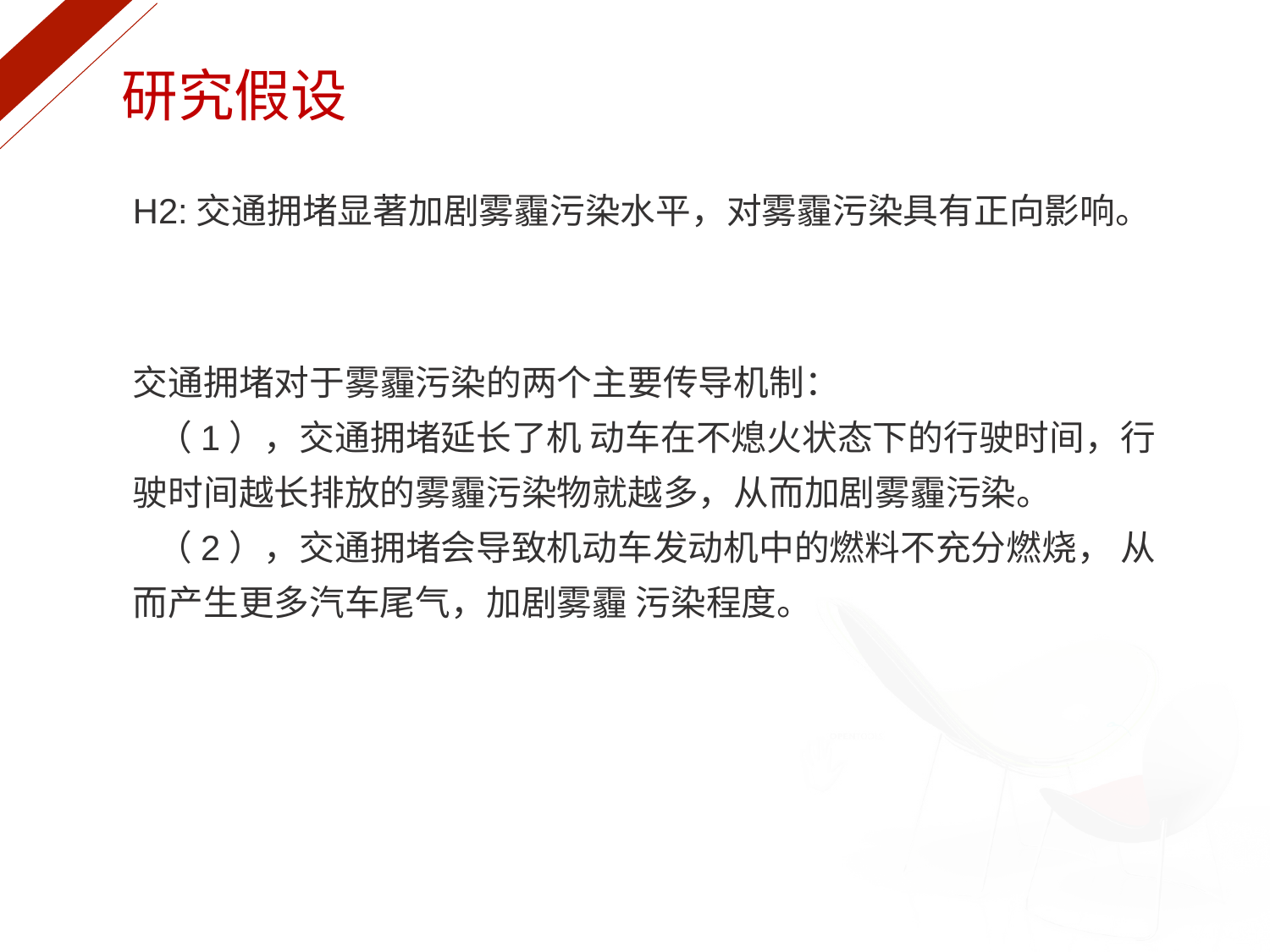

研究假设

H2:交通拥堵显著加剧雾霾污染水平，对雾霾污染具有正向影响。

交通拥堵对于雾霾污染的两个主要传导机制：
  （1），交通拥堵延长了机 动车在不熄火状态下的行驶时间，行驶时间越长排放的雾霾污染物就越多，从而加剧雾霾污染。
  （2），交通拥堵会导致机动车发动机中的燃料不充分燃烧， 从而产生更多汽车尾气，加剧雾霾 污染程度。